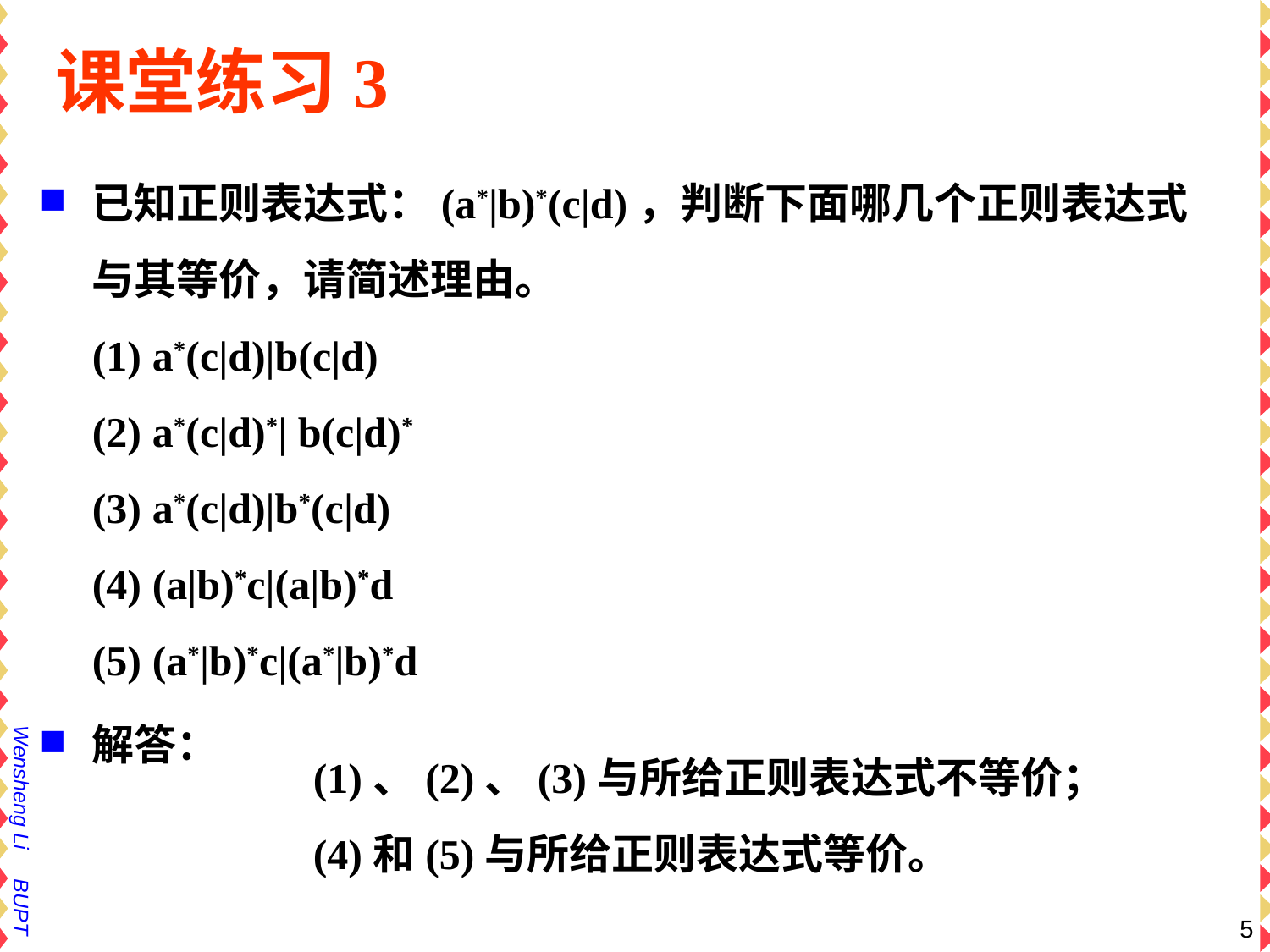

# 课堂练习3
已知正则表达式：(a*|b)*(c|d)，判断下面哪几个正则表达式与其等价，请简述理由。
(1) a*(c|d)|b(c|d)
(2) a*(c|d)*| b(c|d)*
(3) a*(c|d)|b*(c|d)
(4) (a|b)*c|(a|b)*d
(5) (a*|b)*c|(a*|b)*d
解答：
(1)、(2)、(3)与所给正则表达式不等价；
(4)和(5)与所给正则表达式等价。
5